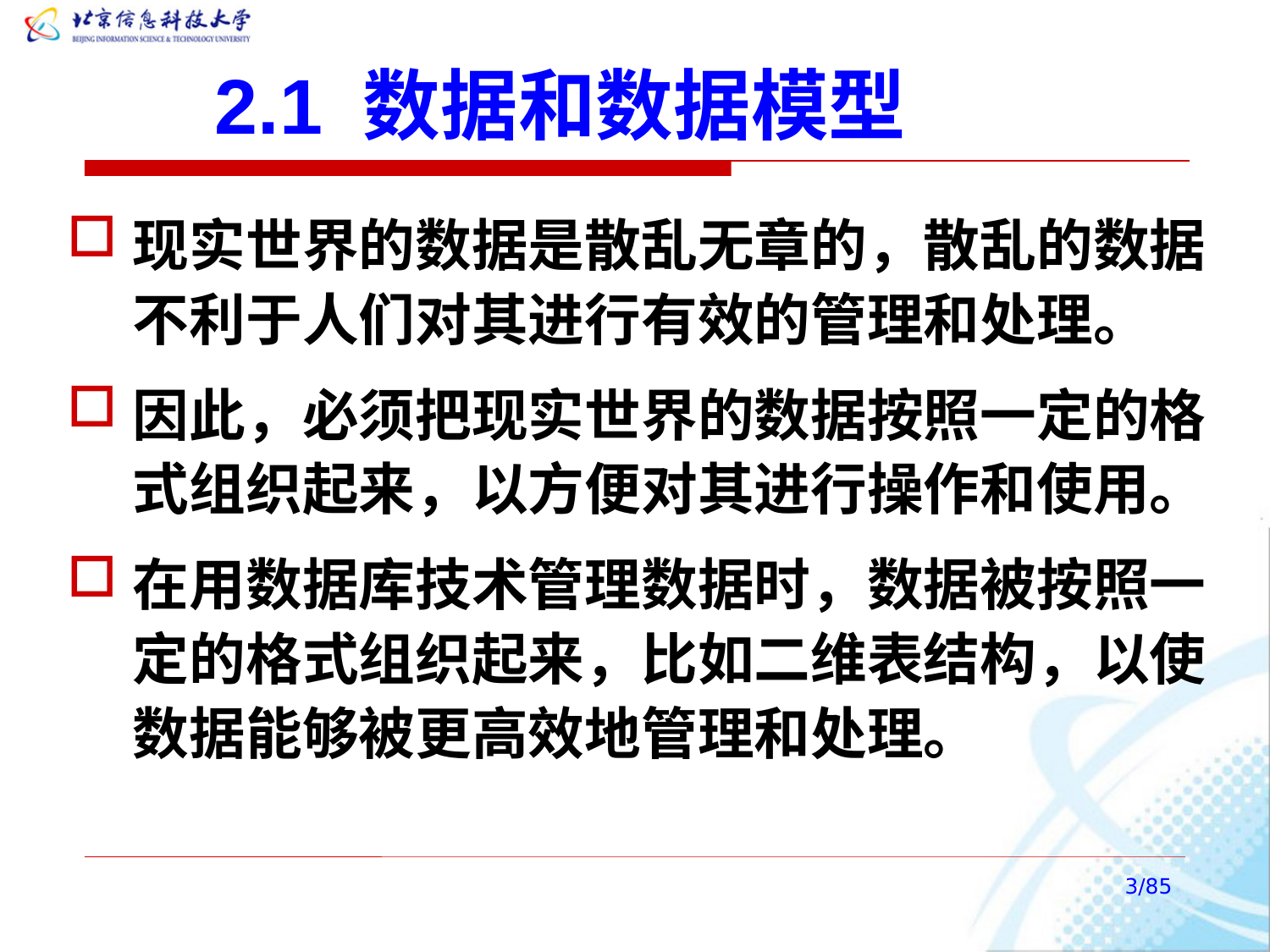

# 2.1 数据和数据模型
现实世界的数据是散乱无章的，散乱的数据不利于人们对其进行有效的管理和处理。
因此，必须把现实世界的数据按照一定的格式组织起来，以方便对其进行操作和使用。
在用数据库技术管理数据时，数据被按照一定的格式组织起来，比如二维表结构，以使数据能够被更高效地管理和处理。

3/85